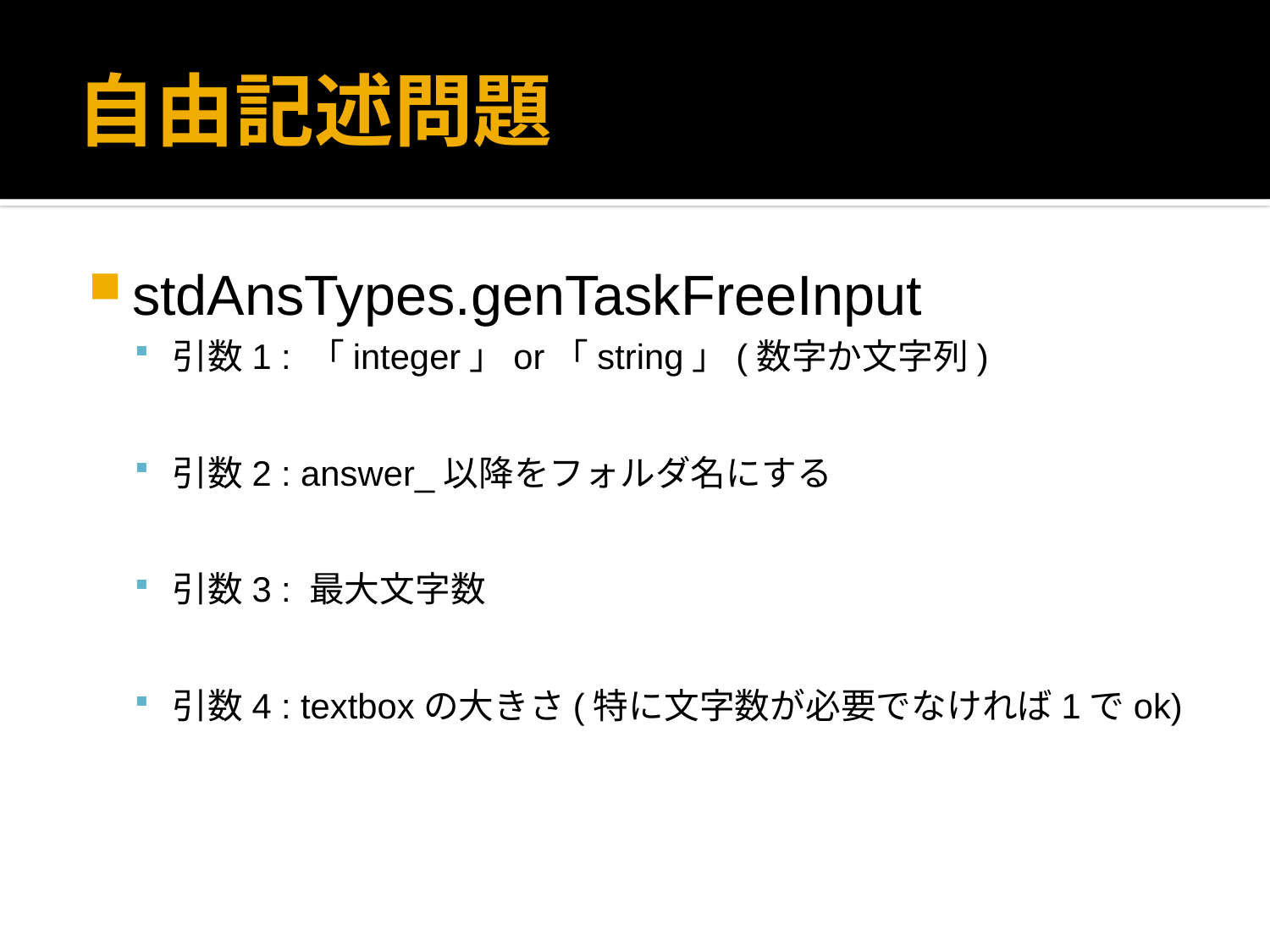

# 自由記述問題
stdAnsTypes.genTaskFreeInput
引数1 : 「integer」or「string」(数字か文字列)

引数2 : answer_以降をフォルダ名にする

引数3 : 最大文字数

引数4 : textboxの大きさ(特に文字数が必要でなければ1でok)